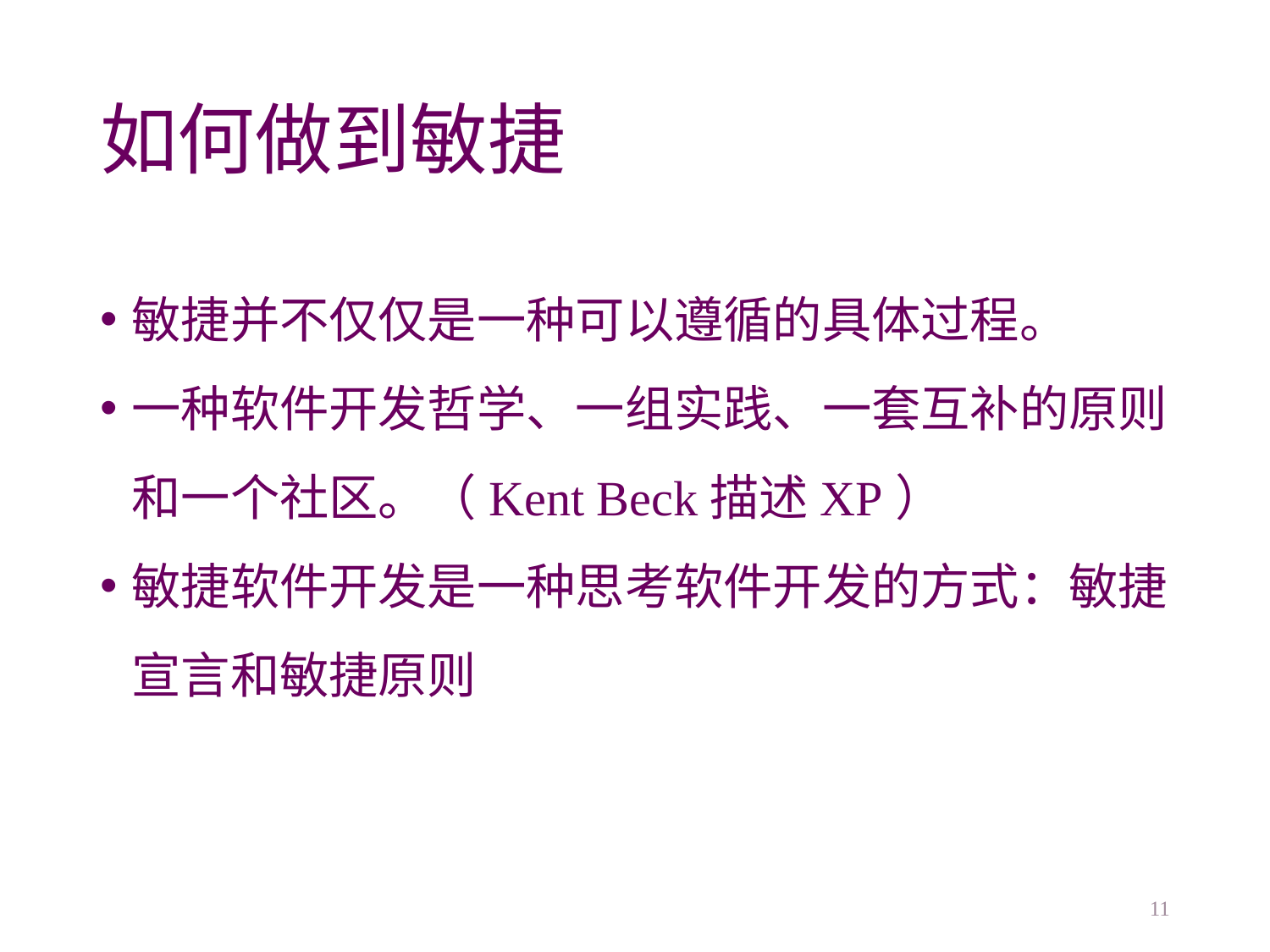

# 如何做到敏捷
敏捷并不仅仅是一种可以遵循的具体过程。
一种软件开发哲学、一组实践、一套互补的原则和一个社区。（Kent Beck描述XP）
敏捷软件开发是一种思考软件开发的方式：敏捷宣言和敏捷原则
11